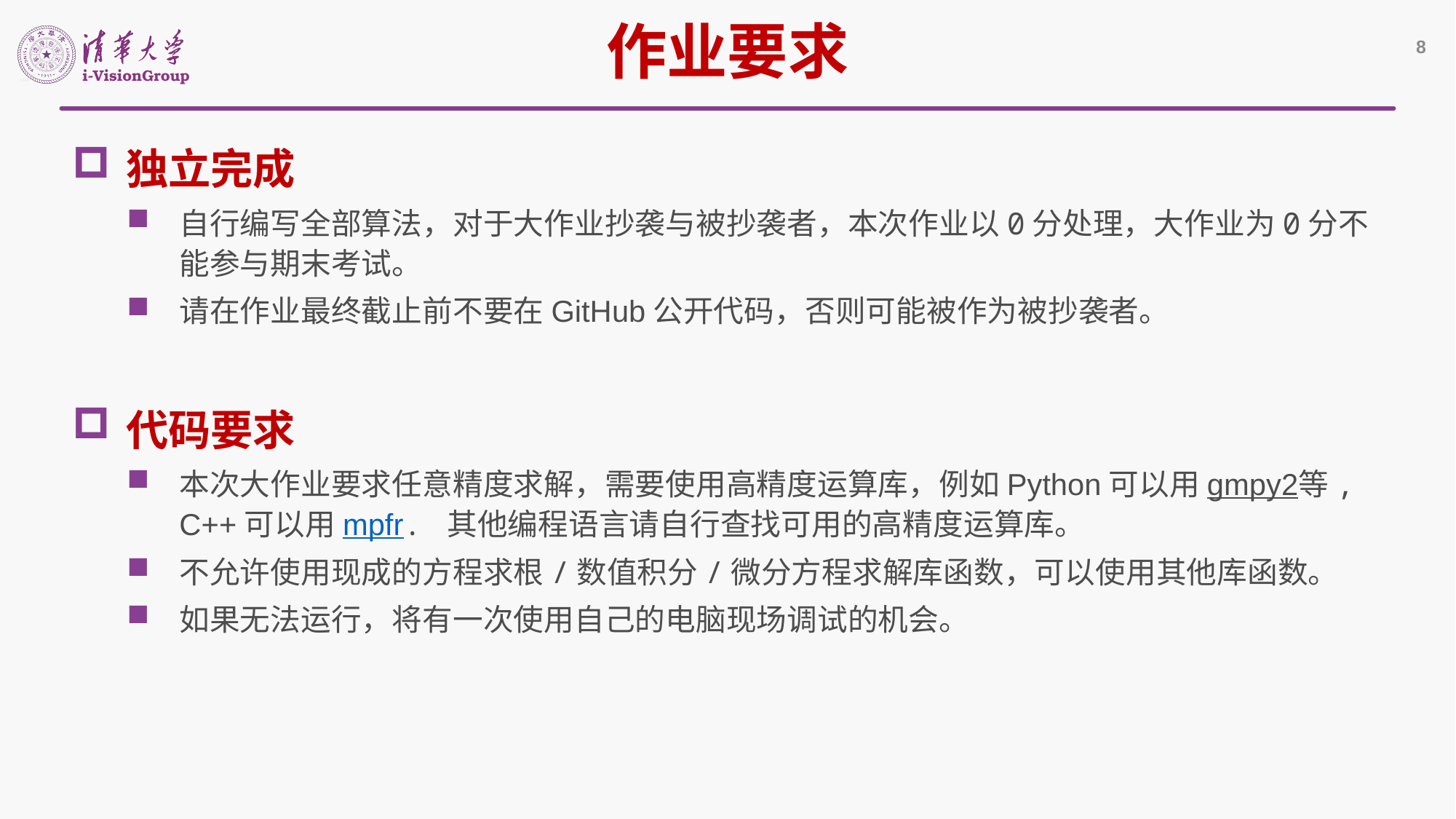

作业要求
8
独立完成
自行编写全部算法，对于大作业抄袭与被抄袭者，本次作业以0分处理，大作业为0分不能参与期末考试。
请在作业最终截止前不要在GitHub公开代码，否则可能被作为被抄袭者。

代码要求
本次大作业要求任意精度求解，需要使用高精度运算库，例如Python可以用gmpy2等, C++可以用mpfr. 其他编程语言请自行查找可用的高精度运算库。
不允许使用现成的方程求根/数值积分/微分方程求解库函数，可以使用其他库函数。
如果无法运行，将有一次使用自己的电脑现场调试的机会。